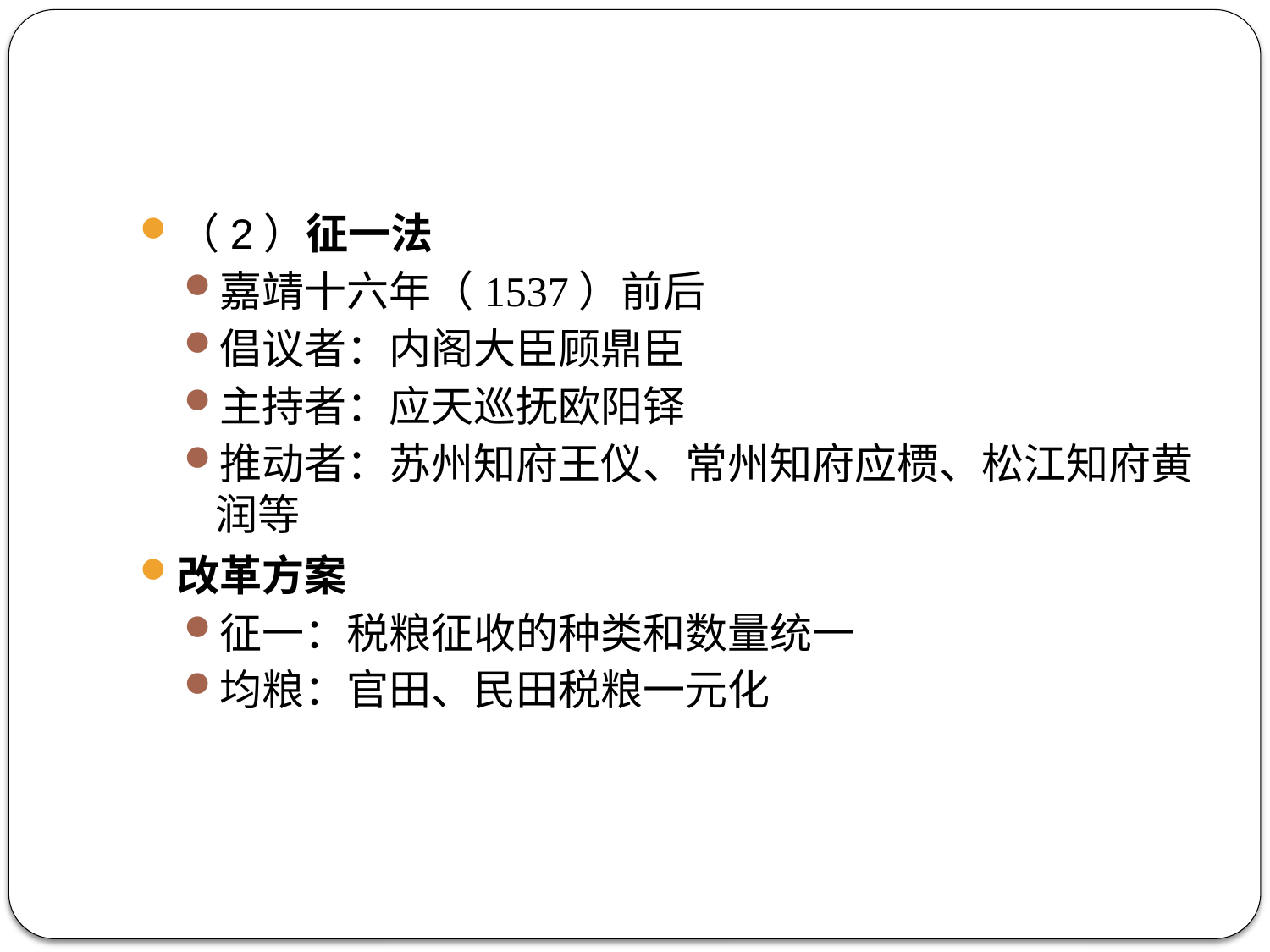

#
（2）征一法
嘉靖十六年（1537）前后
倡议者：内阁大臣顾鼎臣
主持者：应天巡抚欧阳铎
推动者：苏州知府王仪、常州知府应槚、松江知府黄润等
改革方案
征一：税粮征收的种类和数量统一
均粮：官田、民田税粮一元化